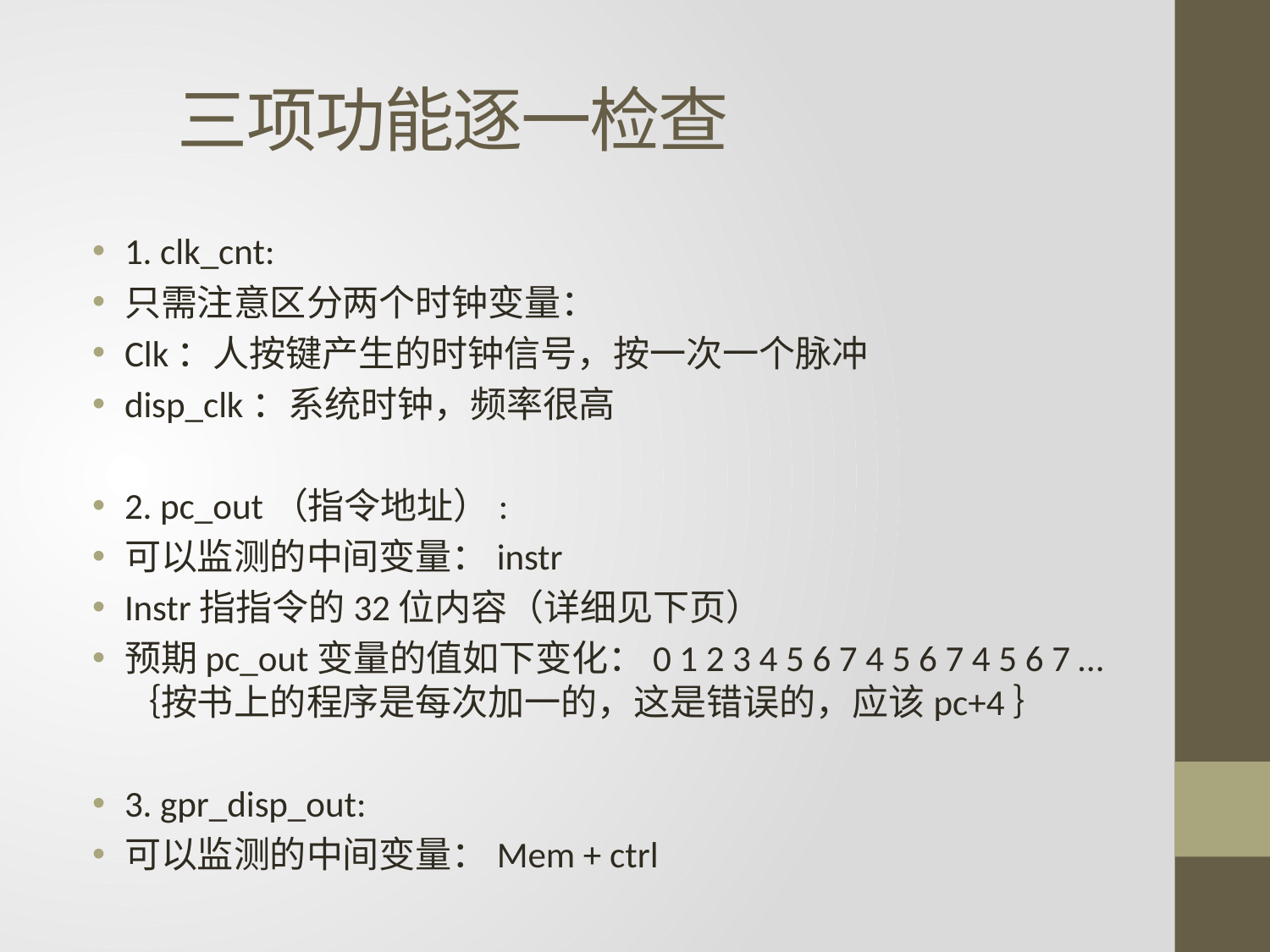

# 三项功能逐一检查
1. clk_cnt:
只需注意区分两个时钟变量：
Clk：人按键产生的时钟信号，按一次一个脉冲
disp_clk：系统时钟，频率很高

2. pc_out（指令地址）:
可以监测的中间变量：instr
Instr指指令的32位内容（详细见下页）
预期pc_out变量的值如下变化：0 1 2 3 4 5 6 7 4 5 6 7 4 5 6 7 … ｛按书上的程序是每次加一的，这是错误的，应该pc+4｝

3. gpr_disp_out:
可以监测的中间变量：Mem + ctrl